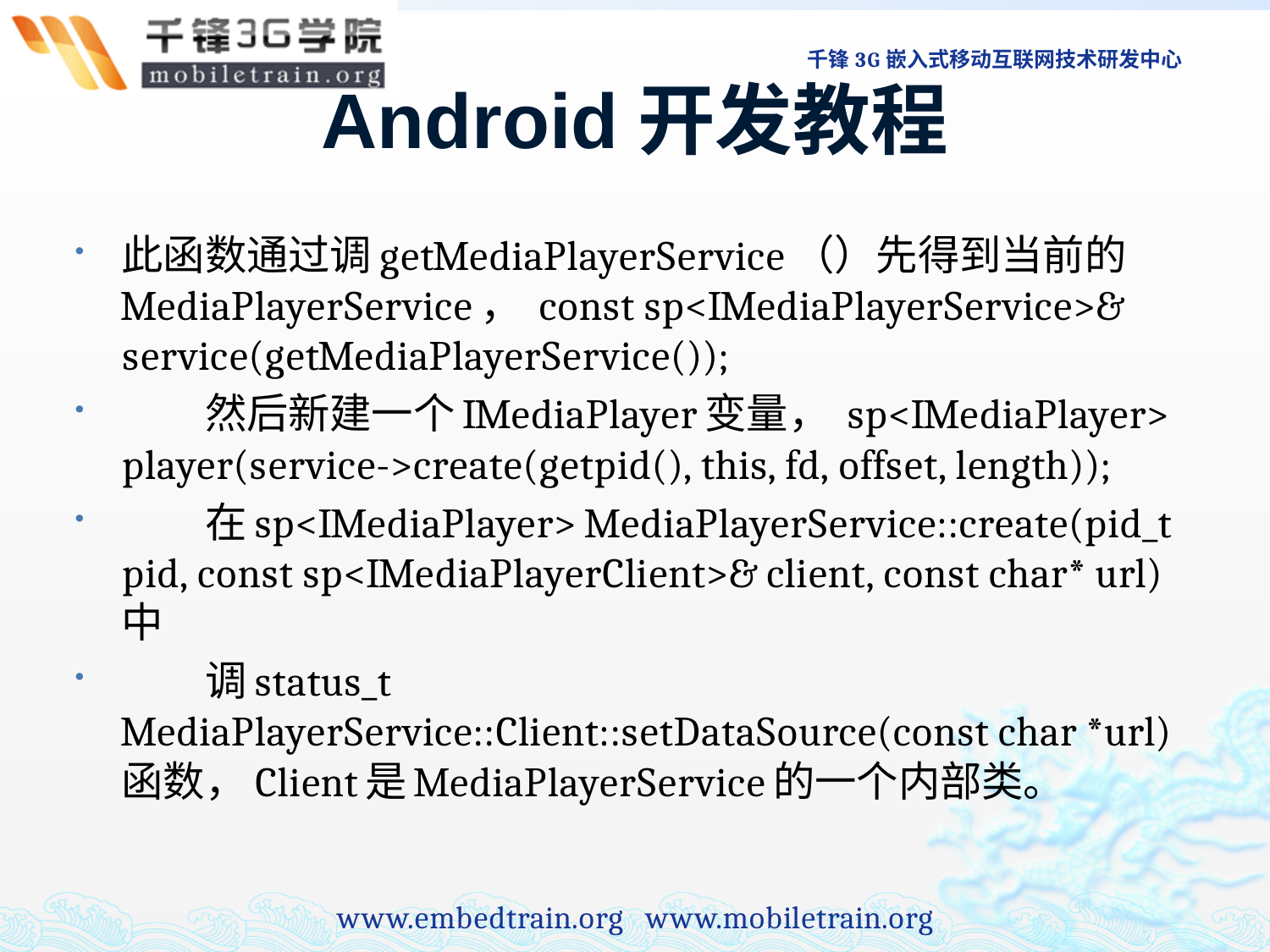

# Android开发教程
此函数通过调getMediaPlayerService（）先得到当前的MediaPlayerService， const sp<IMediaPlayerService>& service(getMediaPlayerService());
　　然后新建一个IMediaPlayer变量， sp<IMediaPlayer> player(service->create(getpid(), this, fd, offset, length));
　　在sp<IMediaPlayer> MediaPlayerService::create(pid_t pid, const sp<IMediaPlayerClient>& client, const char* url)中
　　调status_t MediaPlayerService::Client::setDataSource(const char *url)函数，Client是MediaPlayerService的一个内部类。